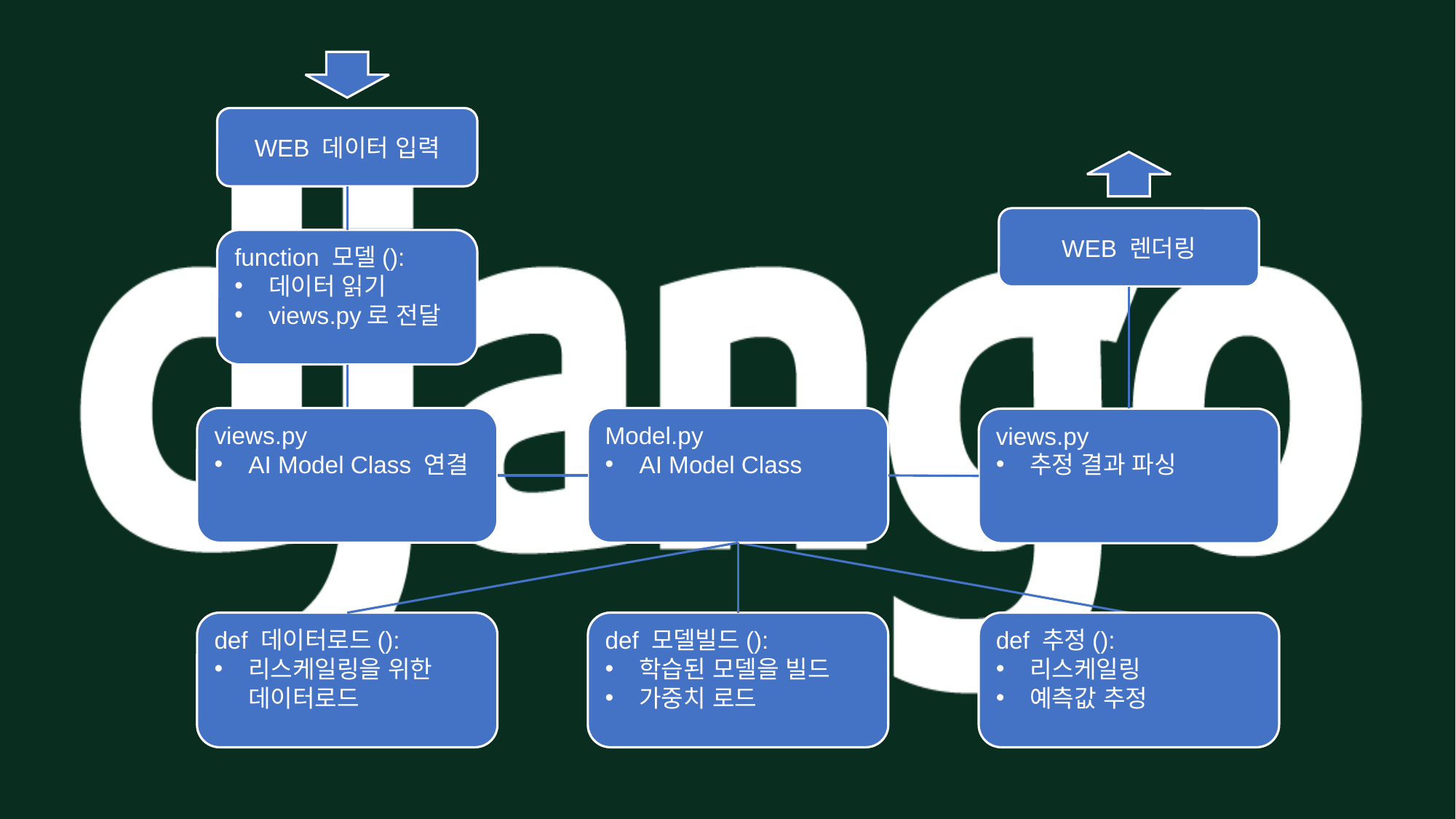

WEB 데이터 입력

WEB 렌더링
function 모델():
데이터 읽기
views.py로 전달
views.py
AI Model Class 연결
Model.py
AI Model Class
views.py
추정 결과 파싱

def 데이터로드():
리스케일링을 위한 데이터로드
def 모델빌드():
학습된 모델을 빌드
가중치 로드
def 추정():
리스케일링
예측값 추정